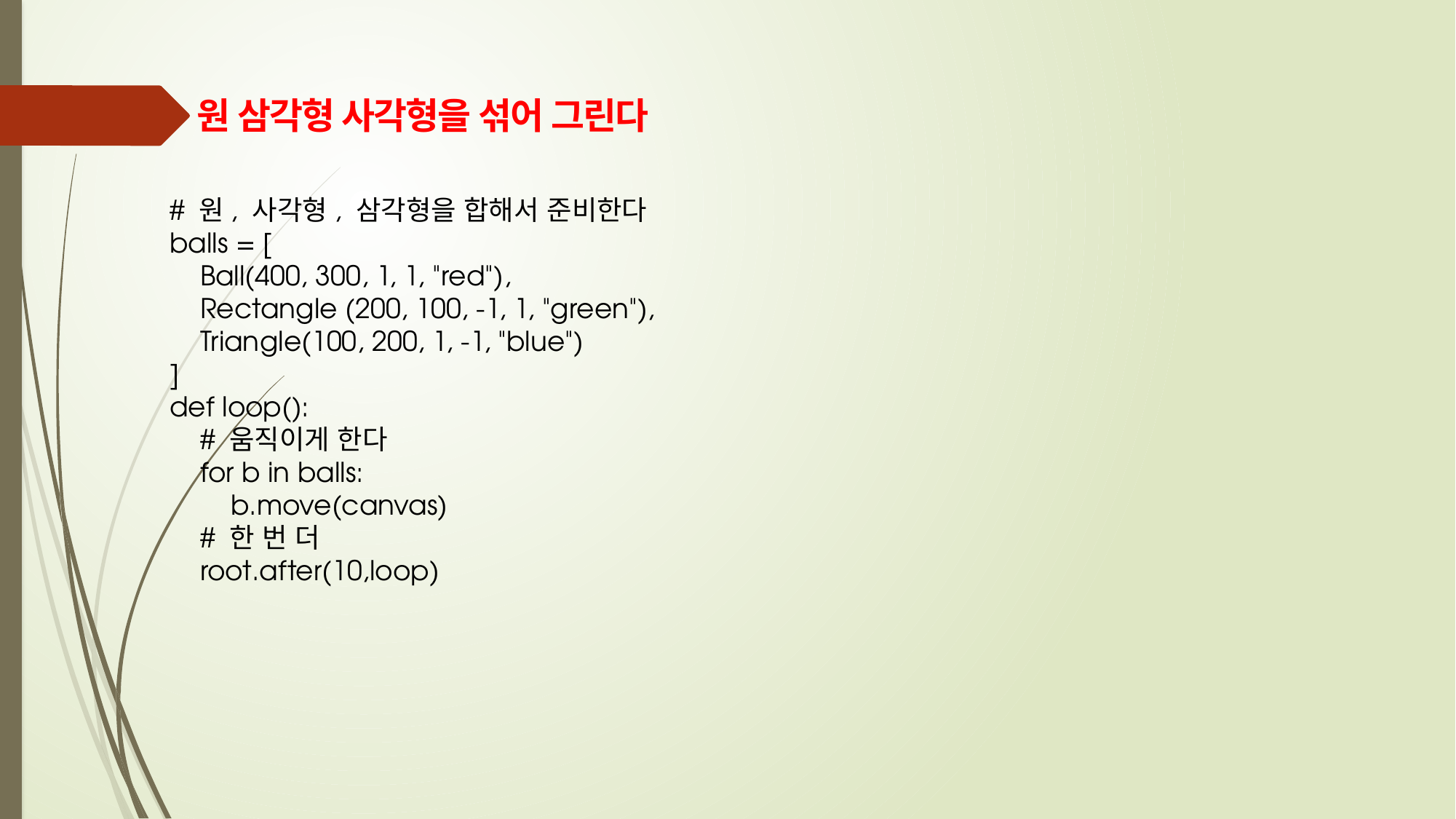

원 삼각형 사각형을 섞어 그린다
# 원, 사각형, 삼각형을 합해서 준비한다
balls = [
    Ball(400, 300, 1, 1, "red"),
    Rectangle (200, 100, -1, 1, "green"),
    Triangle(100, 200, 1, -1, "blue")
]
def loop():
    # 움직이게 한다
    for b in balls:
        b.move(canvas)
    # 한 번 더
    root.after(10,loop)